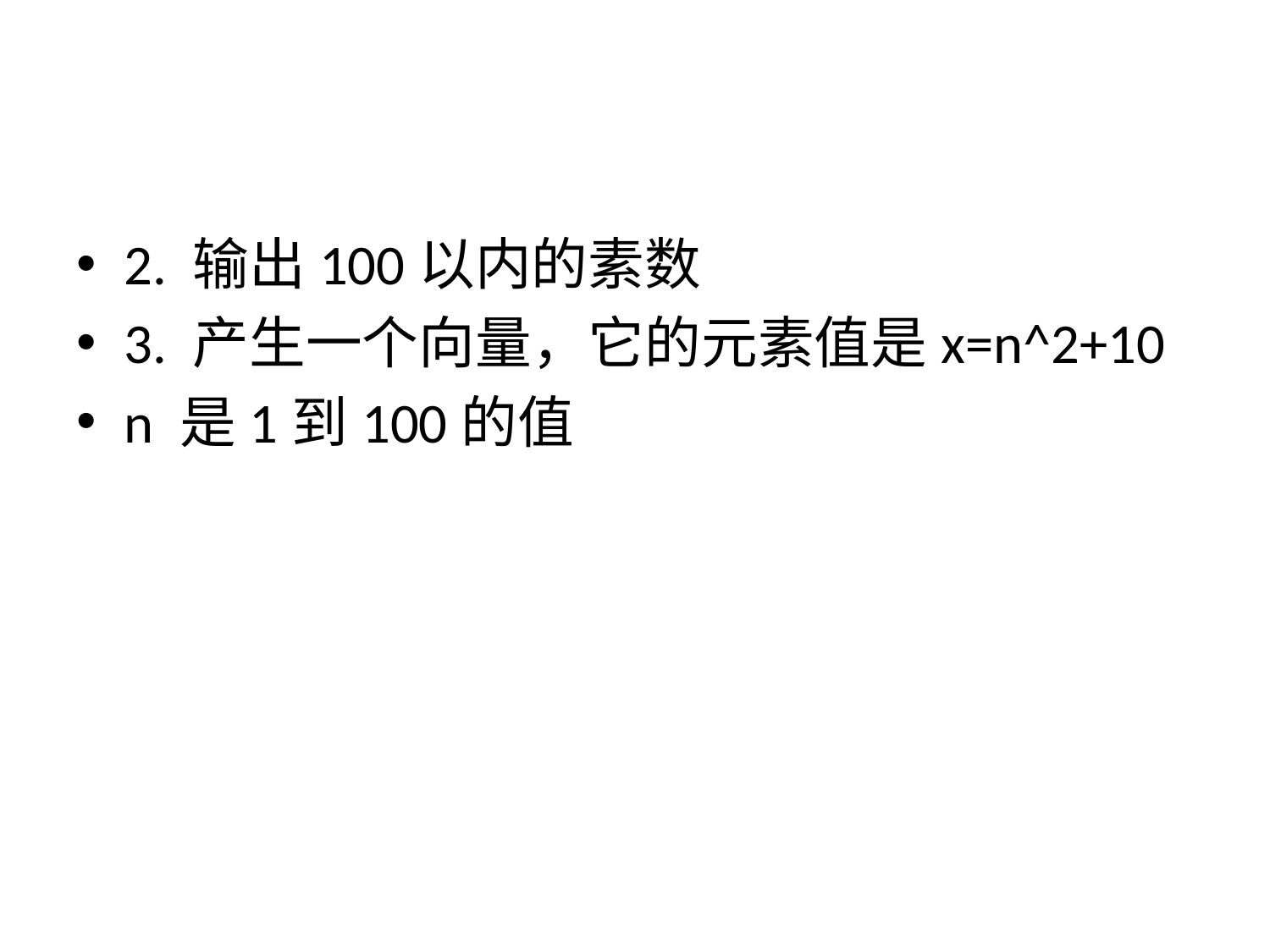

#
2. 输出100以内的素数
3. 产生一个向量，它的元素值是x=n^2+10
n 是1到100的值